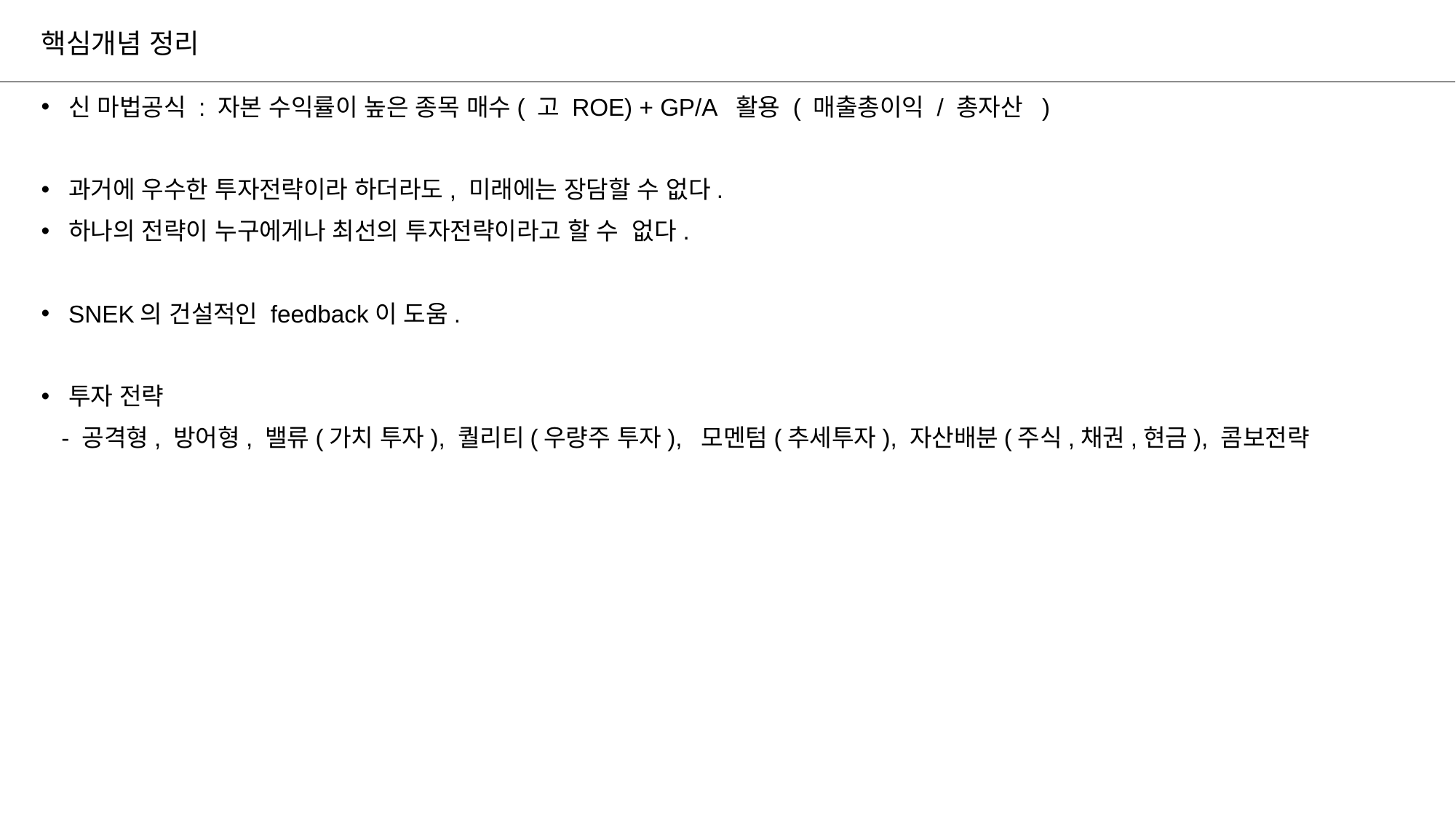

# 핵심개념 정리
신 마법공식 : 자본 수익률이 높은 종목 매수( 고 ROE) + GP/A  활용 ( 매출총이익 / 총자산  )

과거에 우수한 투자전략이라 하더라도, 미래에는 장담할 수 없다.
하나의 전략이 누구에게나 최선의 투자전략이라고 할 수  없다.

SNEK의 건설적인 feedback이 도움.

투자 전략
   - 공격형, 방어형, 밸류(가치 투자), 퀄리티(우량주 투자),  모멘텀(추세투자), 자산배분(주식,채권,현금), 콤보전략